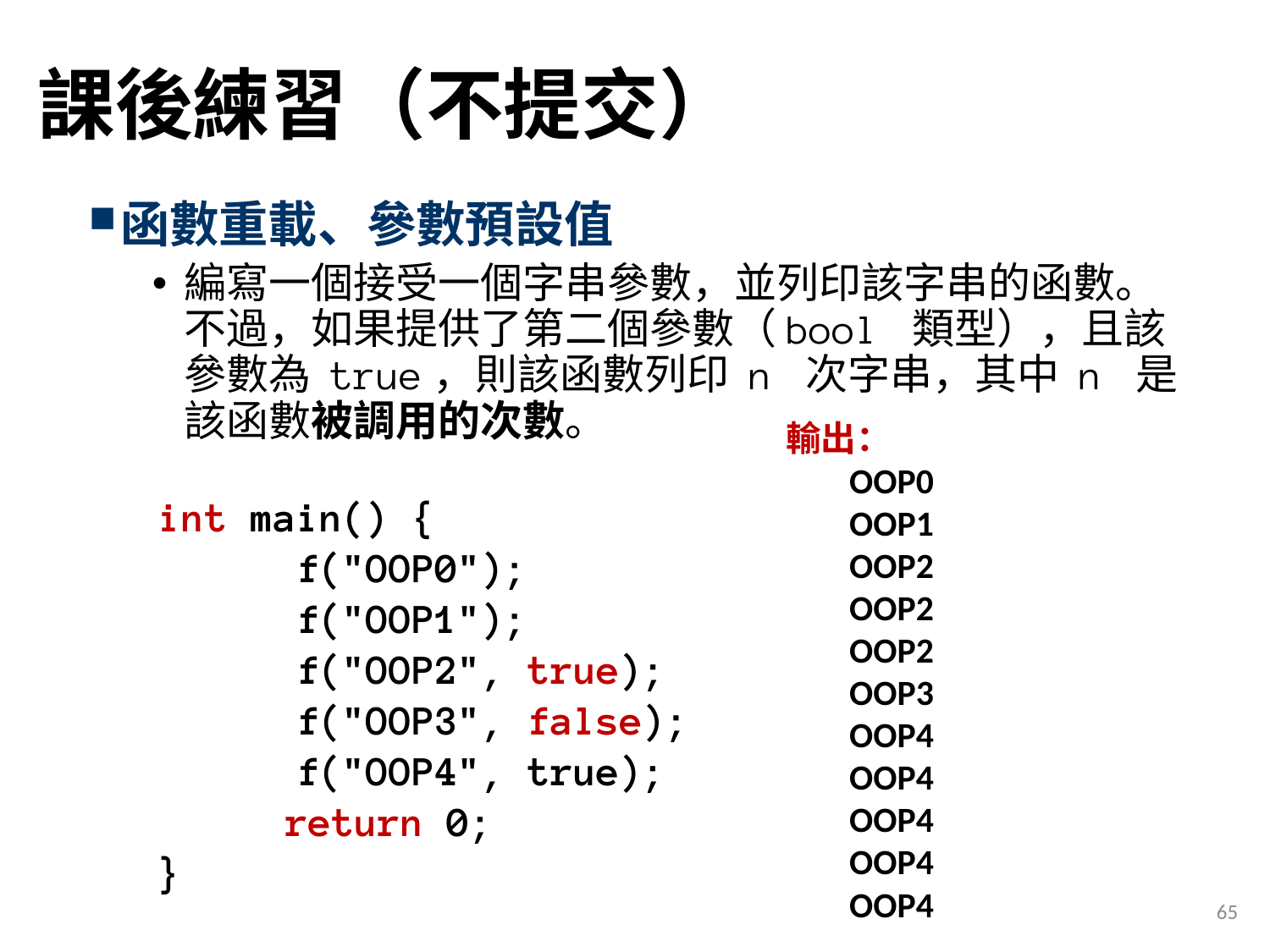

# 課後練習（不提交）
函數重載、參數預設值
編寫一個接受一個字串參數，並列印該字串的函數。不過，如果提供了第二個參數（bool 類型），且該參數為 true，則該函數列印 n 次字串，其中 n 是該函數被調用的次數。

輸出：
OOP0
OOP1
OOP2
OOP2
OOP2
OOP3
OOP4
OOP4
OOP4
OOP4
OOP4
int main() {
      f("OOP0");
      f("OOP1");
      f("OOP2", true);
      f("OOP3", false);
      f("OOP4", true);
	return 0;
}
65